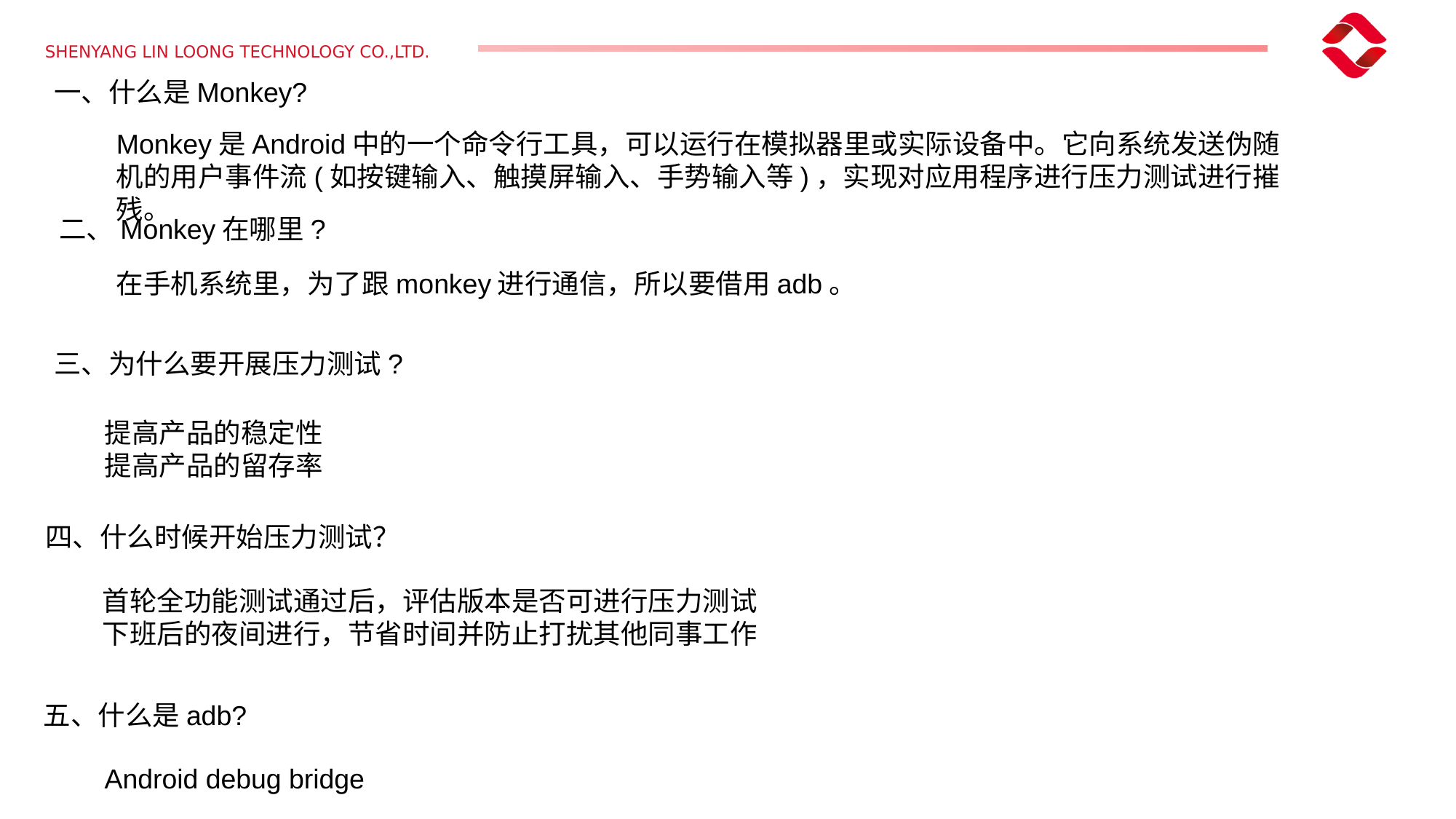

一、什么是Monkey?
Monkey是Android中的一个命令行工具，可以运行在模拟器里或实际设备中。它向系统发送伪随机的用户事件流(如按键输入、触摸屏输入、手势输入等)，实现对应用程序进行压力测试进行摧残。
二、Monkey在哪里?
在手机系统里，为了跟monkey进行通信，所以要借用adb。
三、为什么要开展压力测试?
提高产品的稳定性
提高产品的留存率
四、什么时候开始压力测试？
首轮全功能测试通过后，评估版本是否可进行压力测试
下班后的夜间进行，节省时间并防止打扰其他同事工作
五、什么是adb?
Android debug bridge